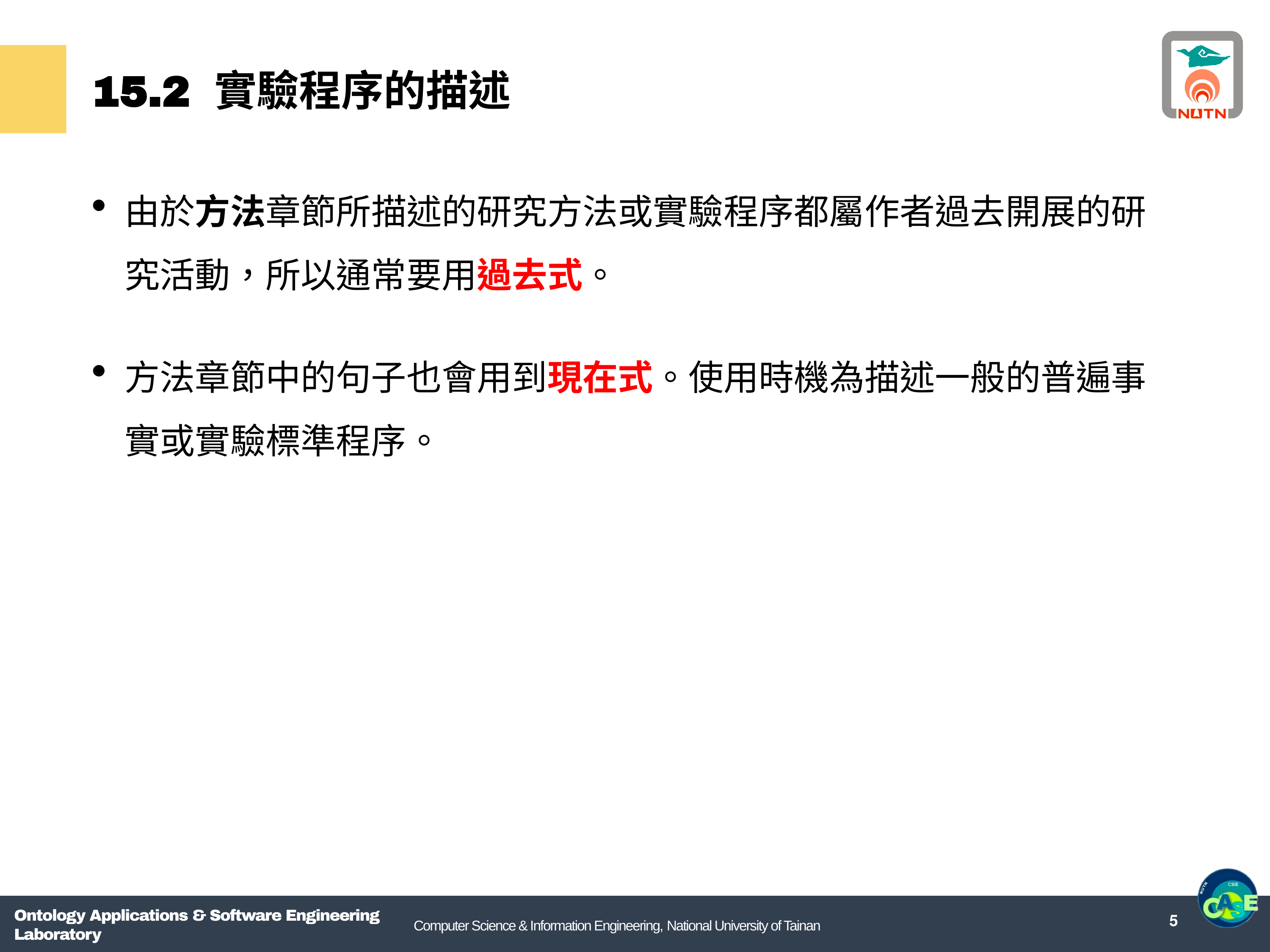

# 15.2 實驗程序的描述
由於方法章節所描述的研究方法或實驗程序都屬作者過去開展的研究活動，所以通常要用過去式。
方法章節中的句子也會用到現在式。使用時機為描述一般的普遍事實或實驗標準程序。
5